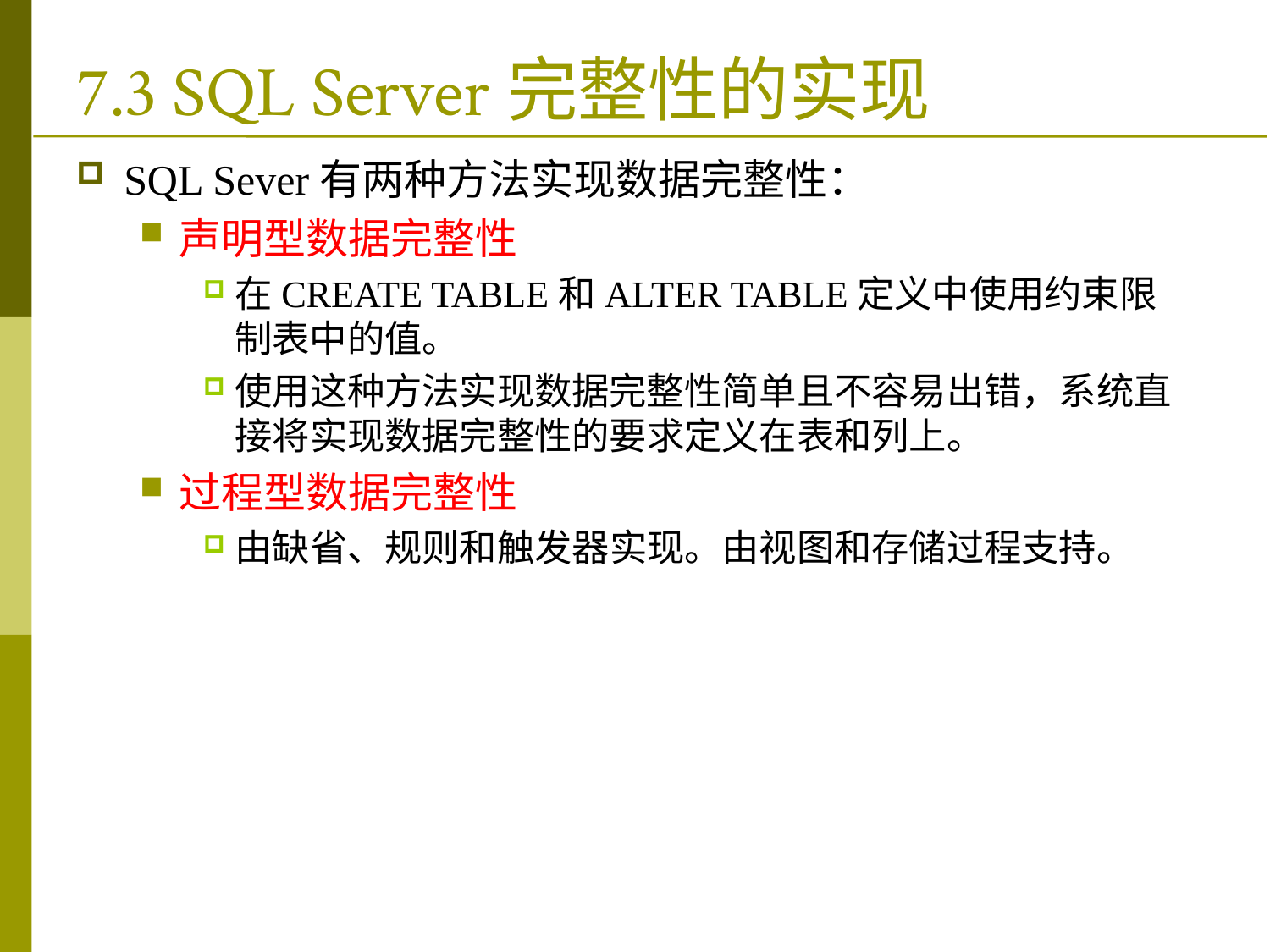

# 7.3 SQL Server完整性的实现
SQL Sever有两种方法实现数据完整性：
声明型数据完整性
在CREATE TABLE和ALTER TABLE定义中使用约束限制表中的值。
使用这种方法实现数据完整性简单且不容易出错，系统直接将实现数据完整性的要求定义在表和列上。
过程型数据完整性
由缺省、规则和触发器实现。由视图和存储过程支持。